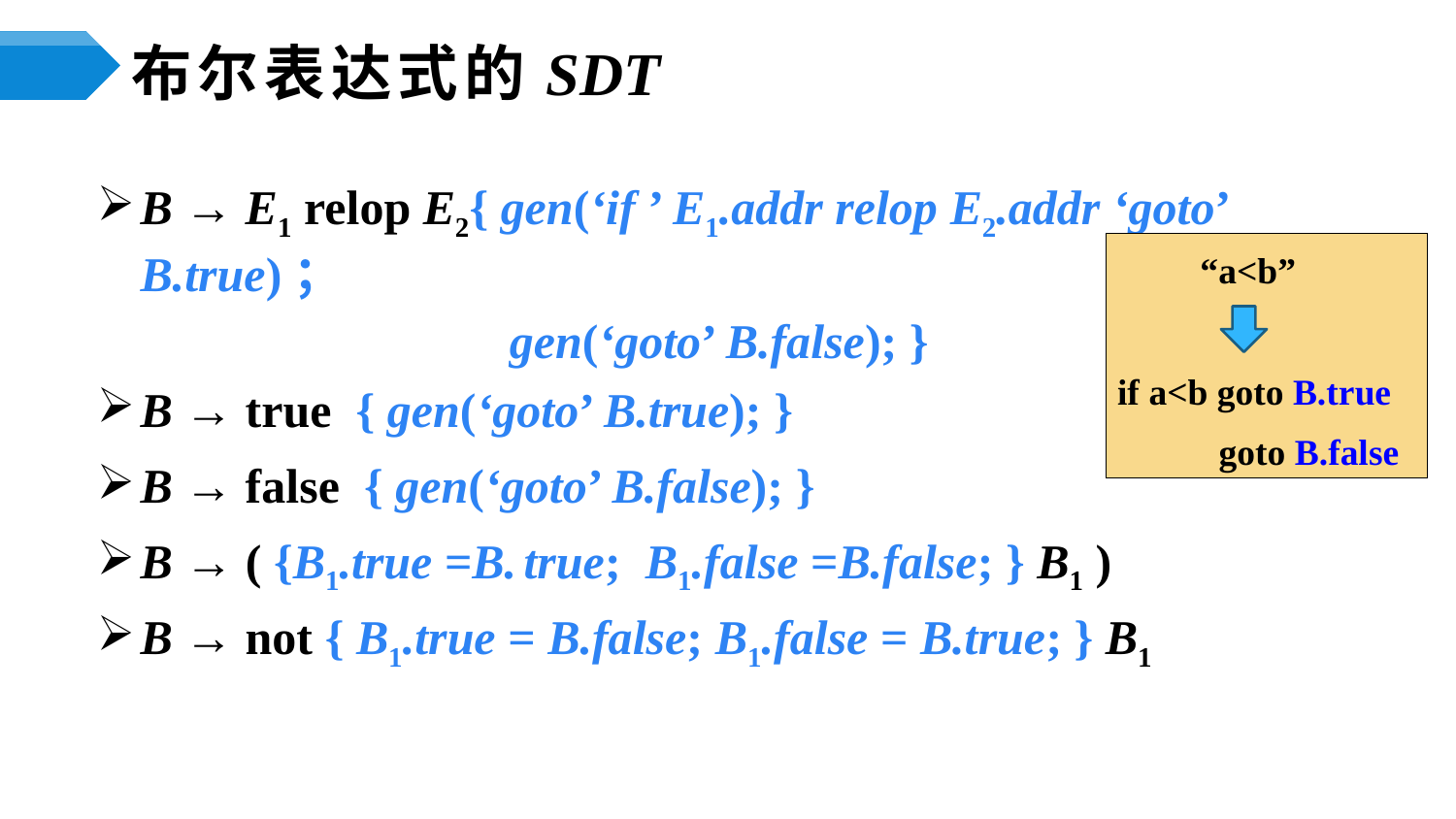

# 布尔表达式的SDT
B → E1 relop E2{ gen(‘if ’ E1.addr relop E2.addr ‘goto’  B.true)；
                                  gen(‘goto’ B.false); }
B → true  { gen(‘goto’ B.true); }
B → false  { gen(‘goto’ B.false); }
B → ( {B1.true =B. true;  B1.false =B.false; } B1 )
B → not { B1.true = B.false; B1.false = B.true; } B1

         “a<b”

if a<b goto B.true
           goto B.false